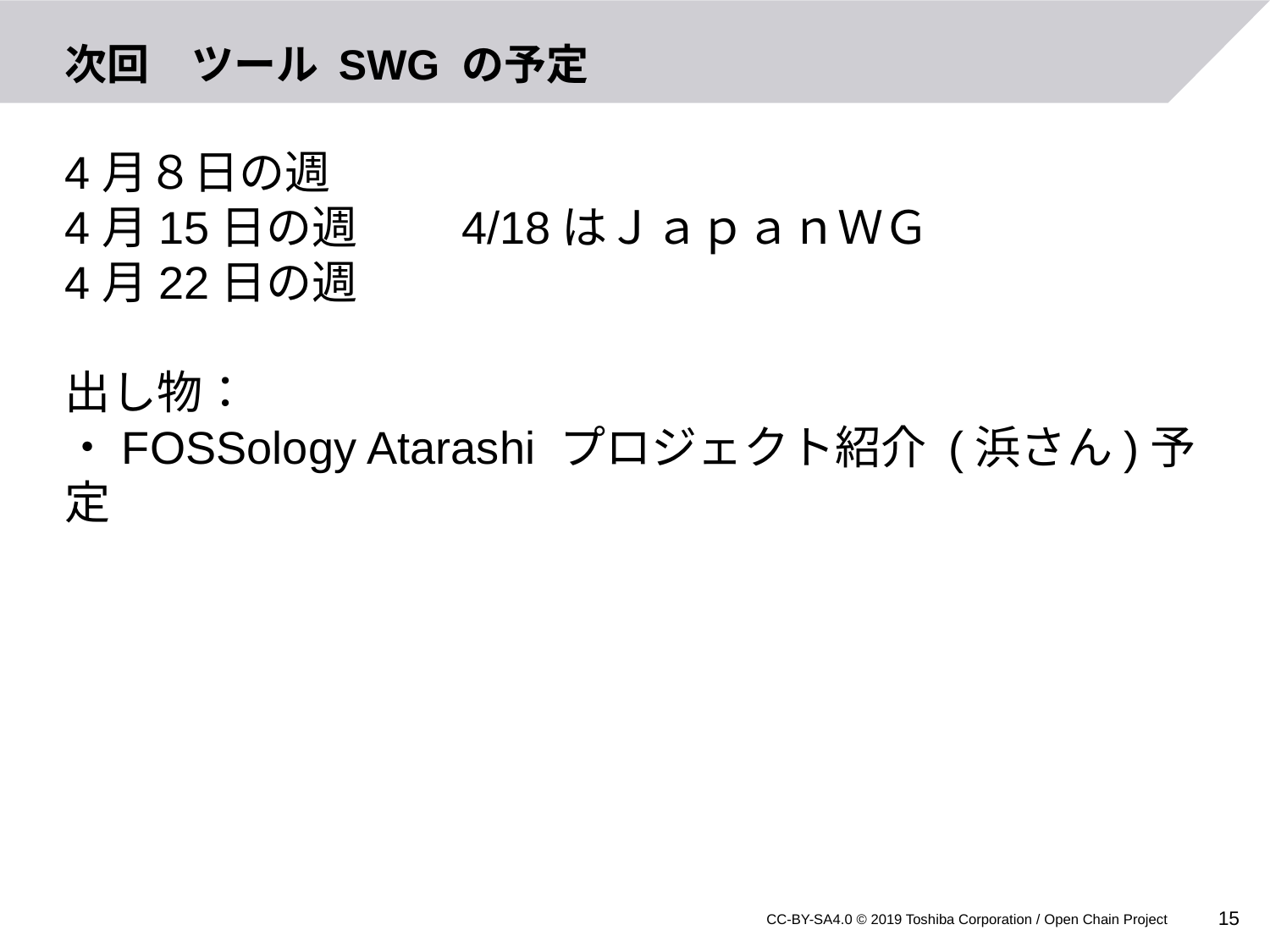

# 次回　ツール SWG の予定
4月８日の週
4月15日の週　　4/18はＪａｐａｎＷＧ
4月22日の週

出し物：
・FOSSology Atarashi プロジェクト紹介 (浜さん)予定